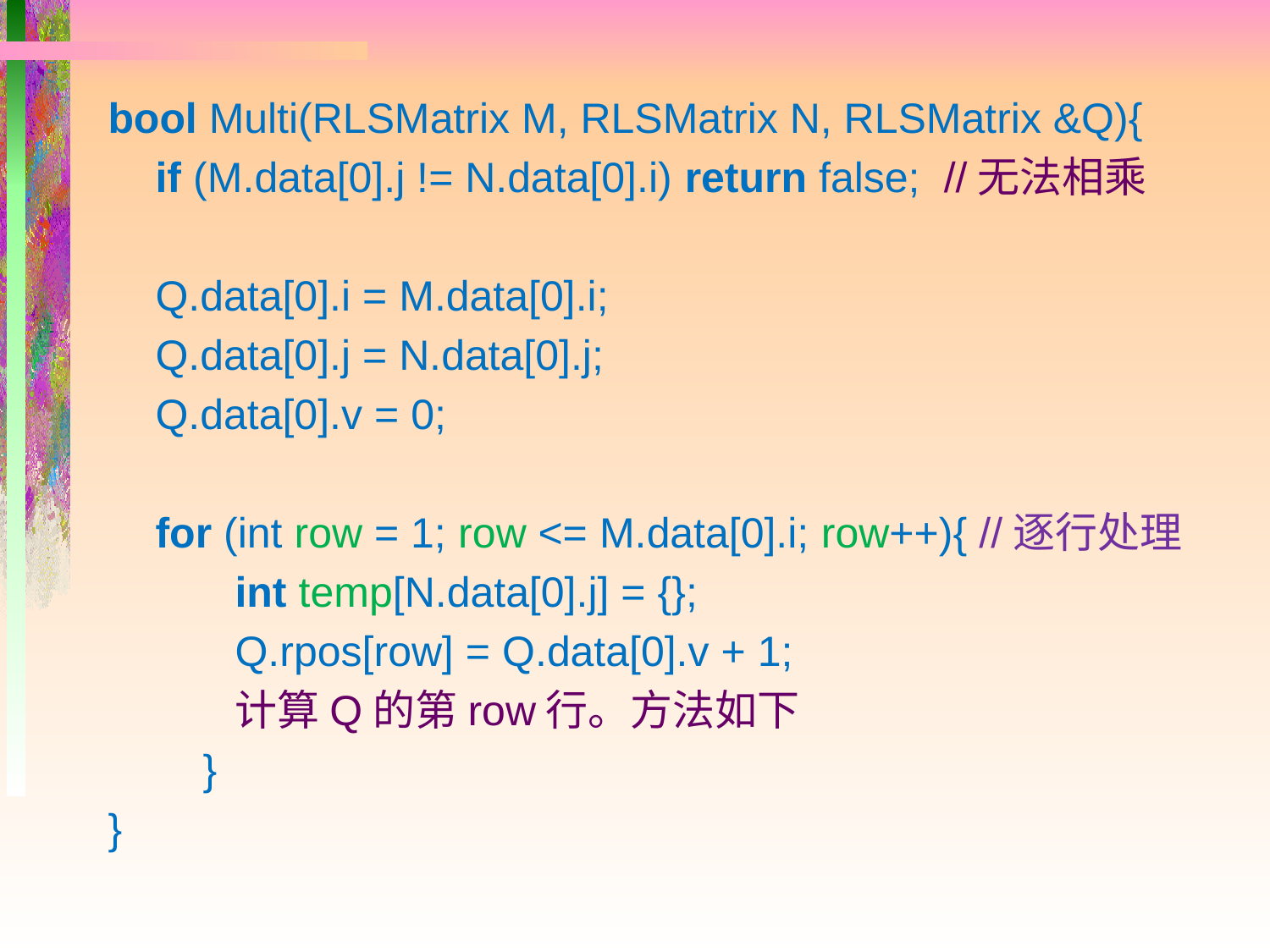

# bool Multi(RLSMatrix M, RLSMatrix N, RLSMatrix &Q){
    if (M.data[0].j != N.data[0].i) return false;  //无法相乘

    Q.data[0].i = M.data[0].i;
    Q.data[0].j = N.data[0].j;
    Q.data[0].v = 0;

    for (int row = 1; row <= M.data[0].i; row++){ //逐行处理
	int temp[N.data[0].j] = {};
	Q.rpos[row] = Q.data[0].v + 1;
	计算Q的第row行。方法如下
        }
}